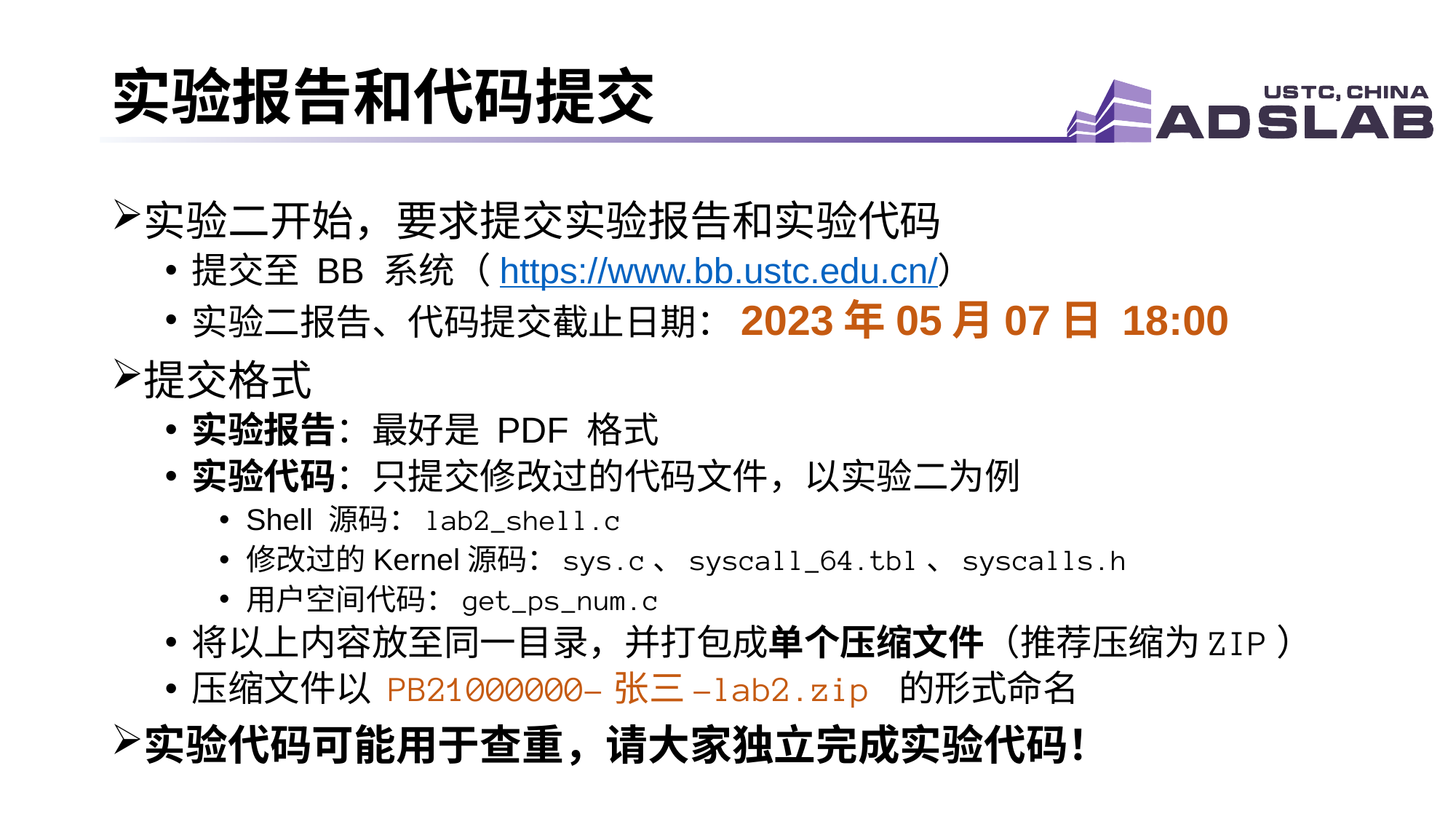

# 实验报告和代码提交
实验二开始，要求提交实验报告和实验代码
提交至 BB 系统（https://www.bb.ustc.edu.cn/）
实验二报告、代码提交截止日期：2023年05月07日 18:00
提交格式
实验报告：最好是 PDF 格式
实验代码：只提交修改过的代码文件，以实验二为例
Shell 源码：lab2_shell.c
修改过的Kernel源码：sys.c、syscall_64.tbl、syscalls.h
用户空间代码：get_ps_num.c
将以上内容放至同一目录，并打包成单个压缩文件（推荐压缩为ZIP）
压缩文件以 PB21000000-张三-lab2.zip 的形式命名
实验代码可能用于查重，请大家独立完成实验代码！